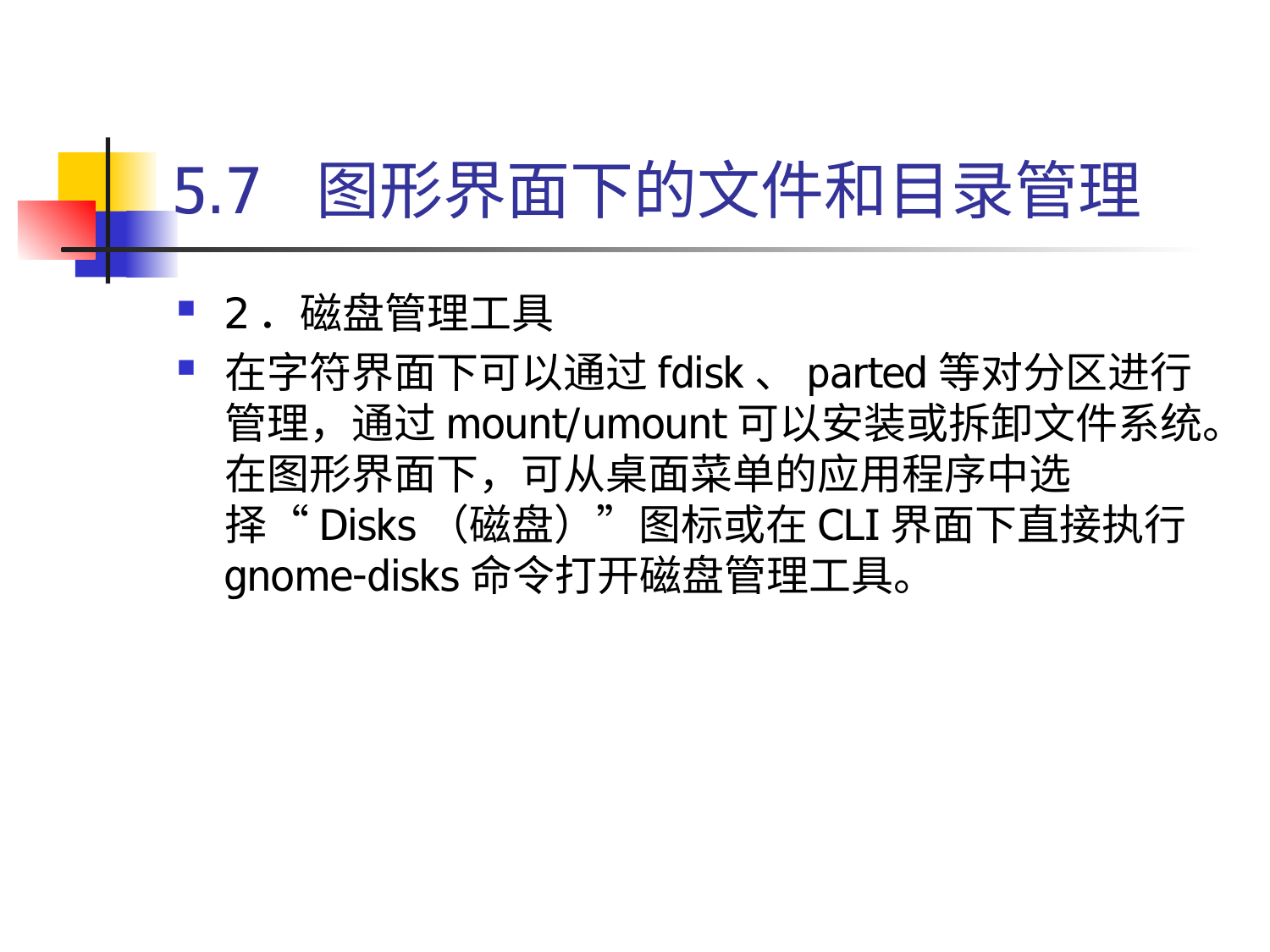

# 5.7  图形界面下的文件和目录管理
2．磁盘管理工具
在字符界面下可以通过fdisk、parted等对分区进行管理，通过mount/umount可以安装或拆卸文件系统。在图形界面下，可从桌面菜单的应用程序中选择“Disks（磁盘）”图标或在CLI界面下直接执行gnome-disks命令打开磁盘管理工具。